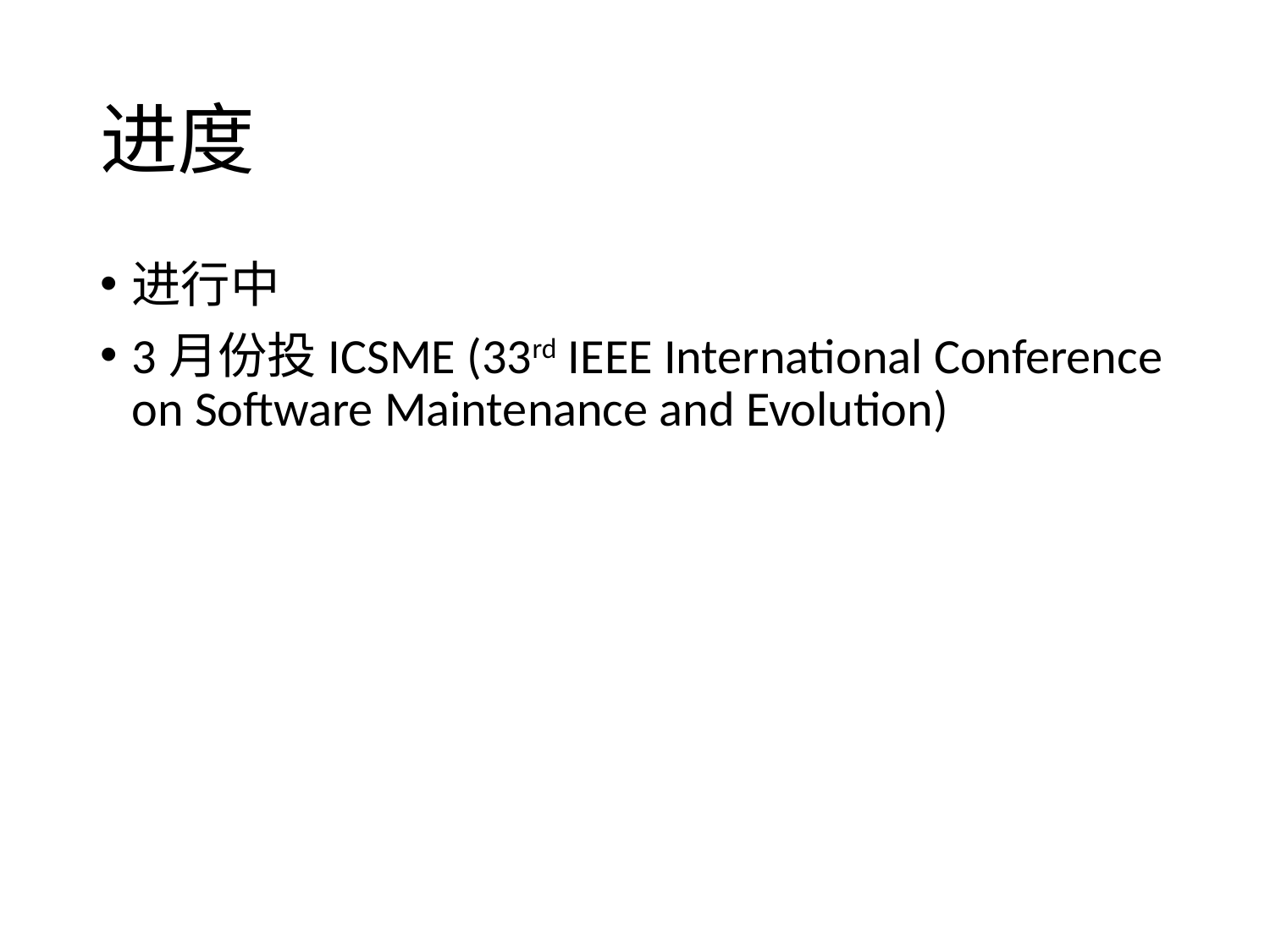

# 进度
进行中
3月份投ICSME (33rd IEEE International Conference on Software Maintenance and Evolution)